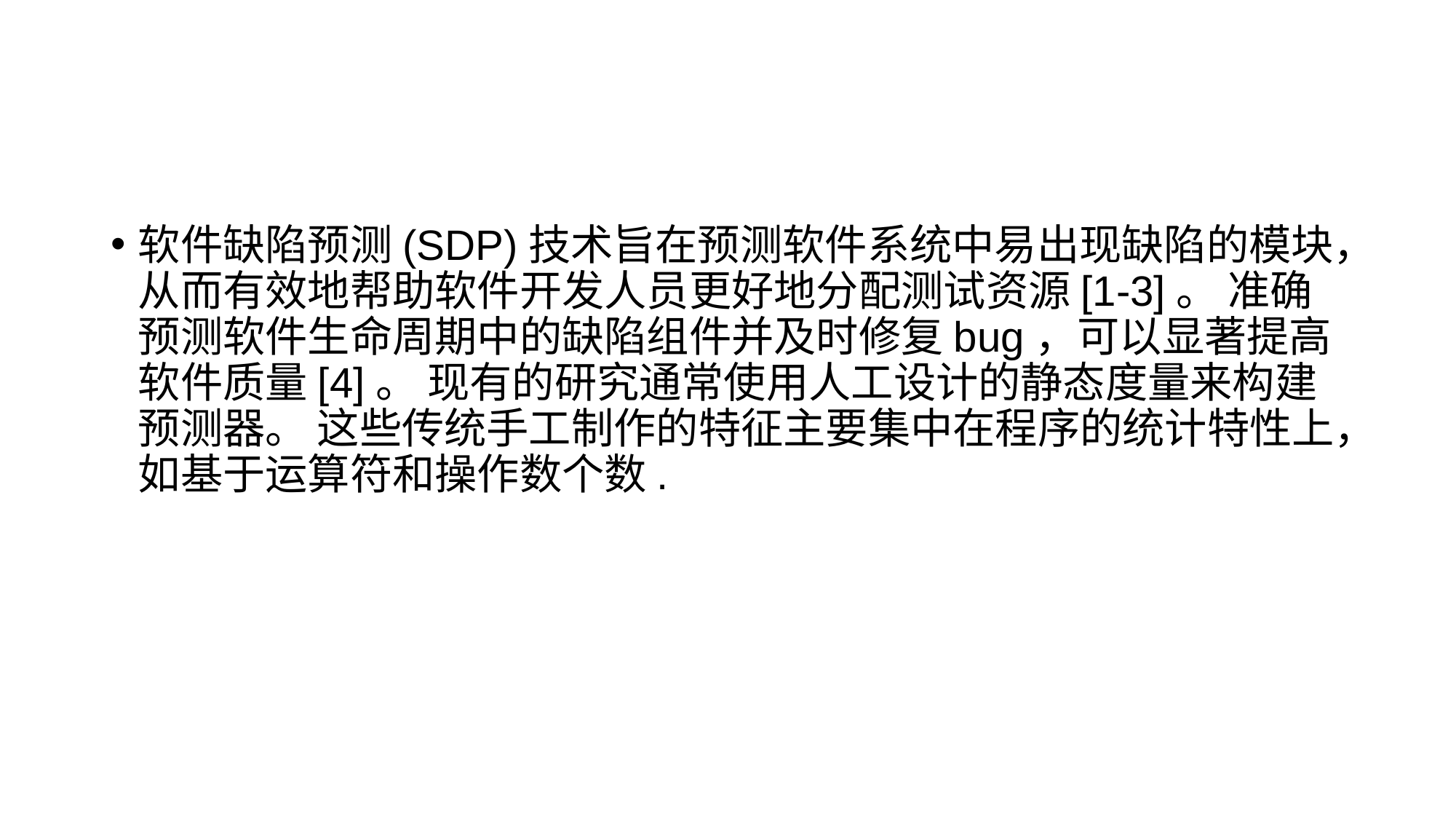

软件缺陷预测(SDP)技术旨在预测软件系统中易出现缺陷的模块，从而有效地帮助软件开发人员更好地分配测试资源[1-3]。 准确预测软件生命周期中的缺陷组件并及时修复bug，可以显著提高软件质量[4]。 现有的研究通常使用人工设计的静态度量来构建预测器。 这些传统手工制作的特征主要集中在程序的统计特性上，如基于运算符和操作数个数.